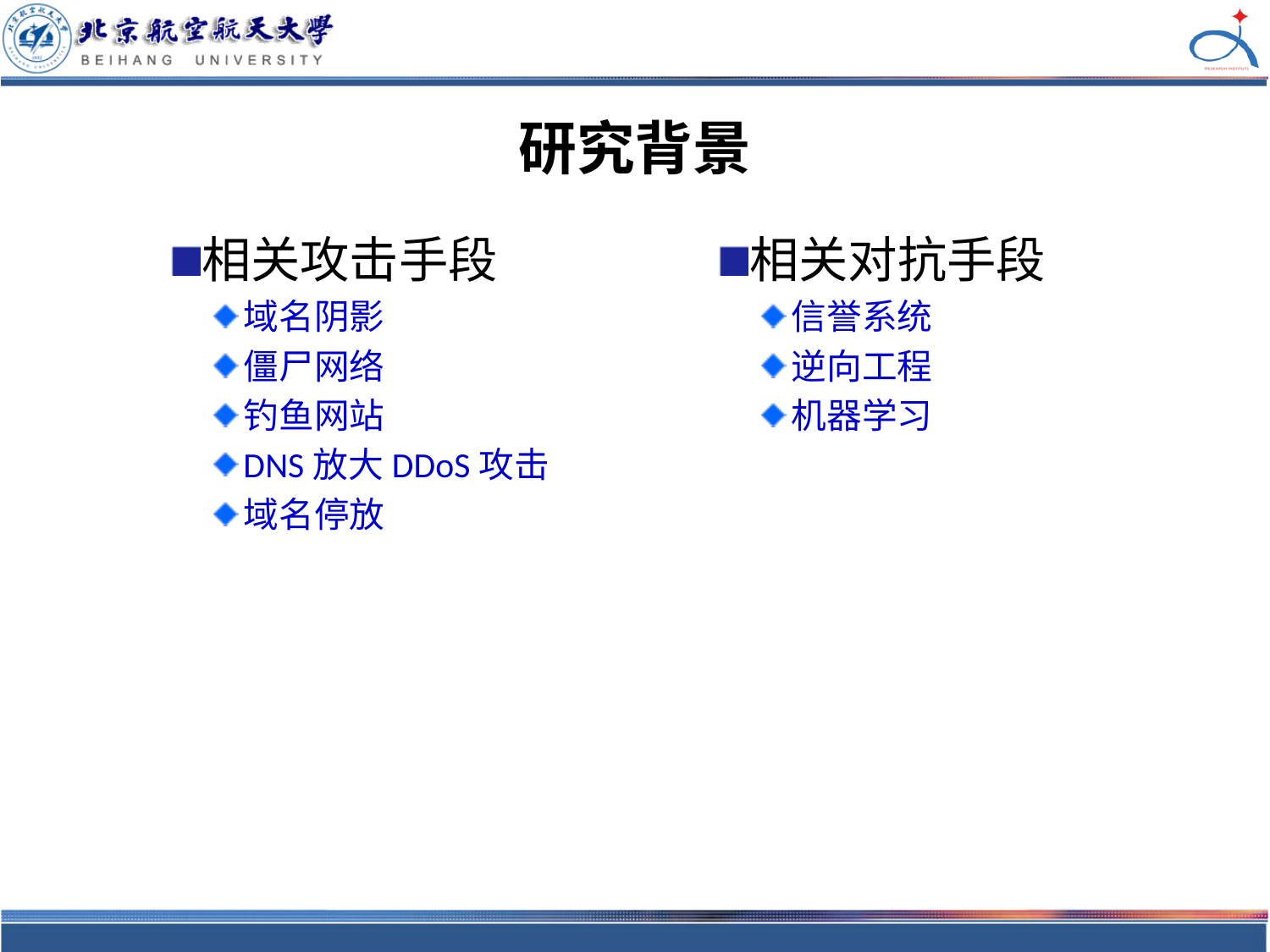

# 研究背景
相关攻击手段
域名阴影
僵尸网络
钓鱼网站
DNS放大DDoS攻击
域名停放
相关对抗手段
信誉系统
逆向工程
机器学习